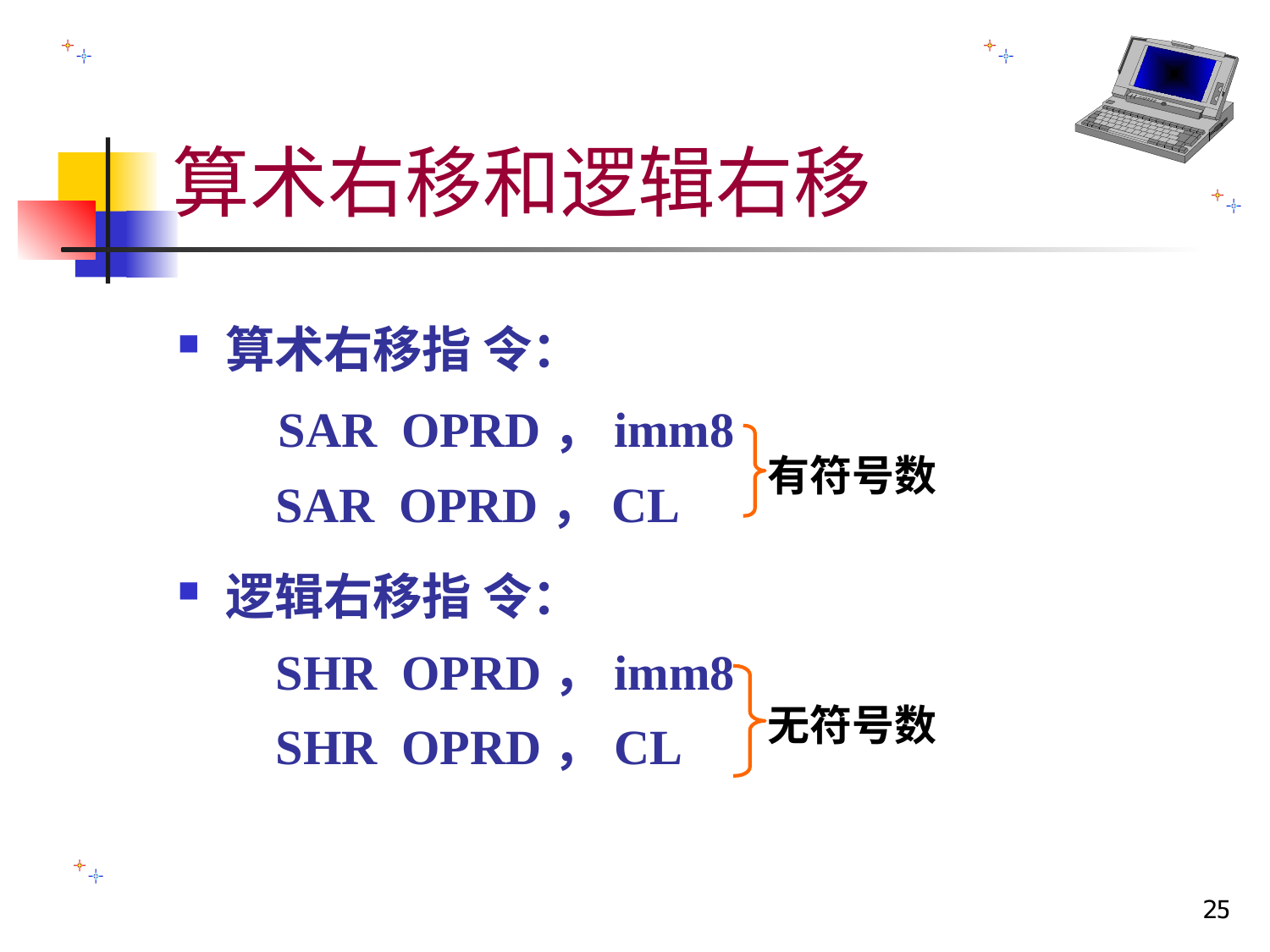

# 算术右移和逻辑右移
算术右移指 令：
       SAR  OPRD，imm8
        SAR  OPRD，CL
逻辑右移指 令：
        SHR  OPRD，imm8
        SHR  OPRD，CL

有符号数

无符号数
25